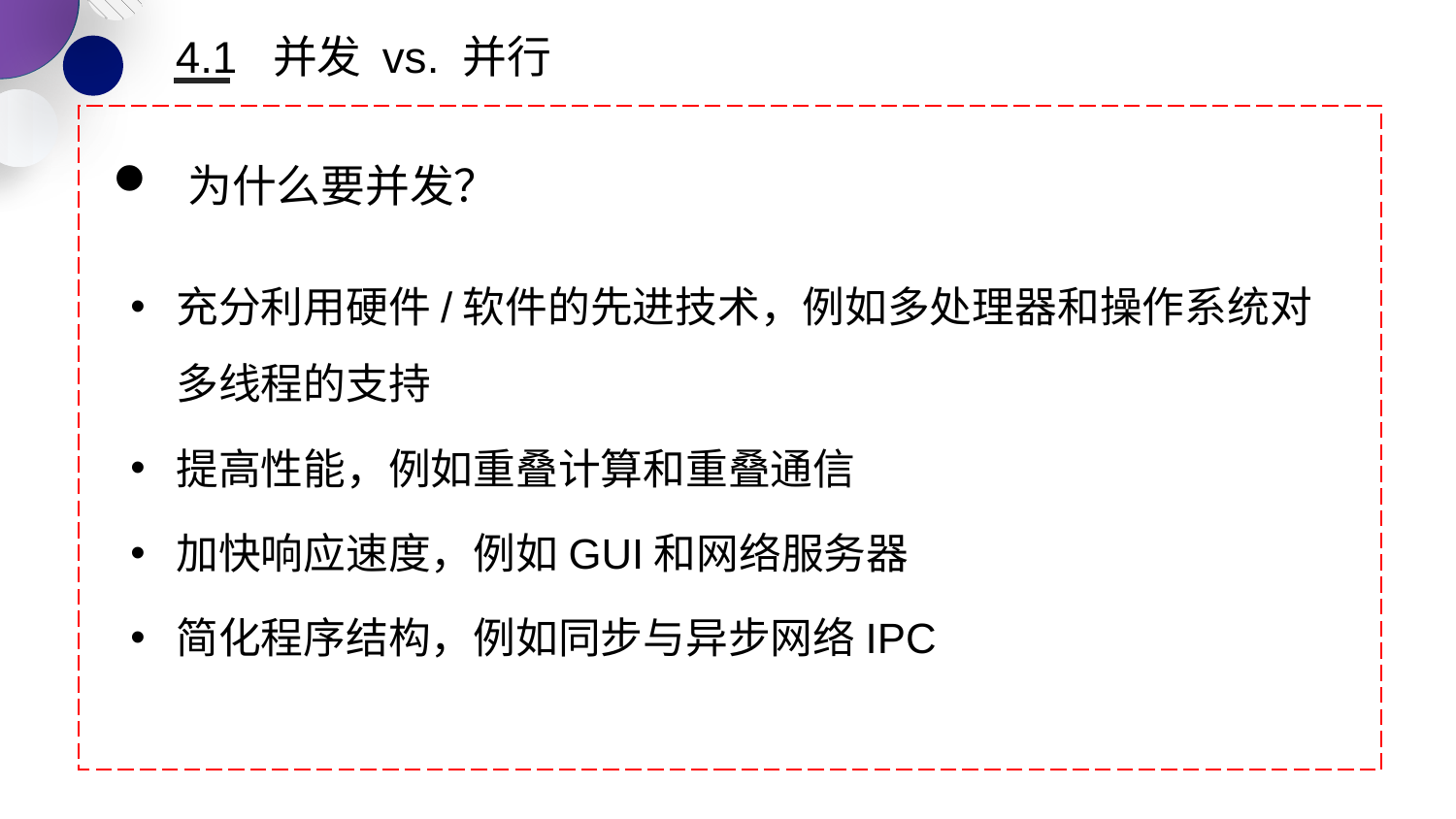

4.1  并发 vs. 并行

  为什么要并发？
充分利用硬件/软件的先进技术，例如多处理器和操作系统对多线程的支持
提高性能，例如重叠计算和重叠通信
加快响应速度，例如GUI和网络服务器
简化程序结构，例如同步与异步网络IPC